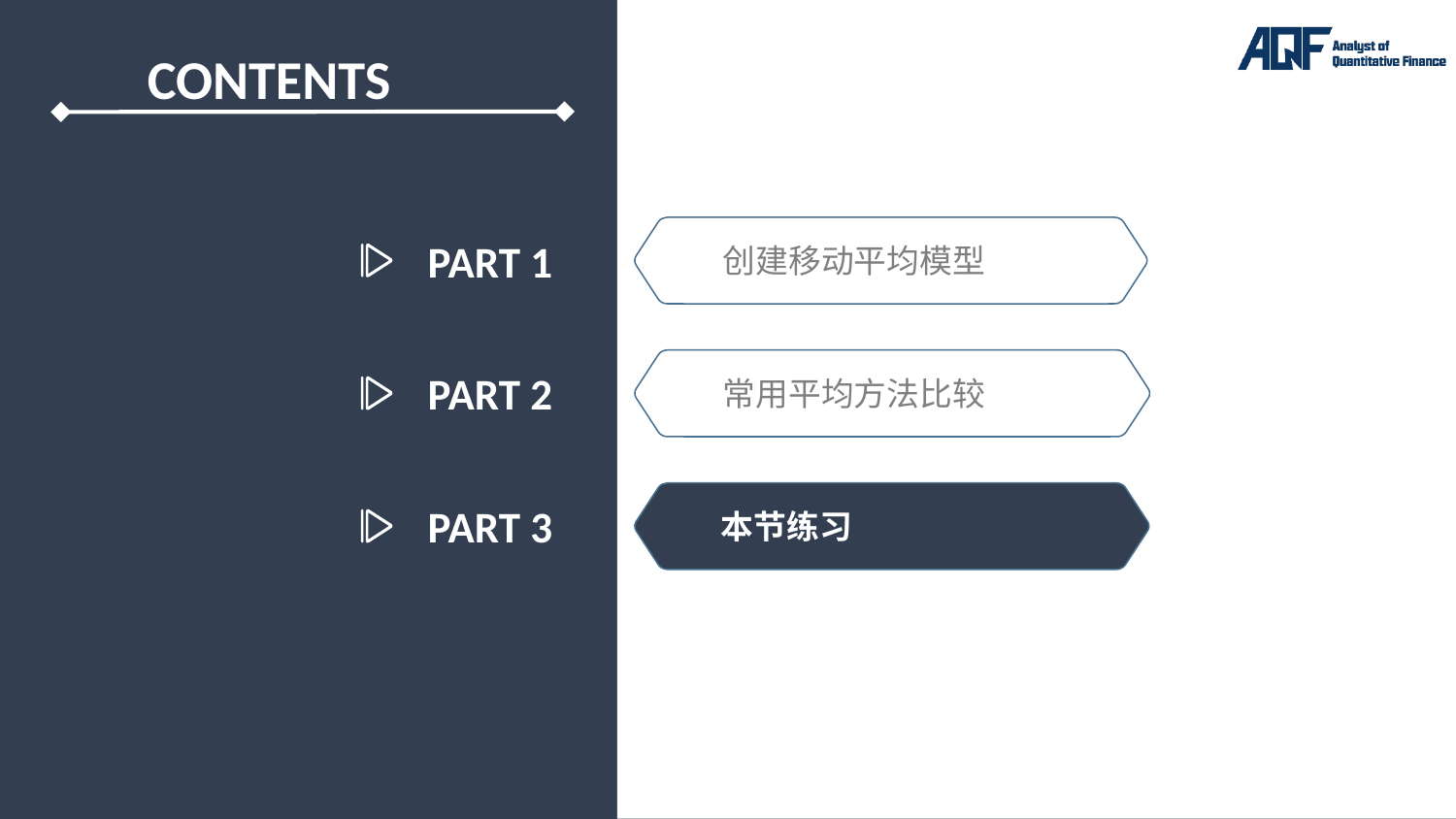

PART 1
创建移动平均模型

PART 2
常用平均方法比较

PART 3
本节练习